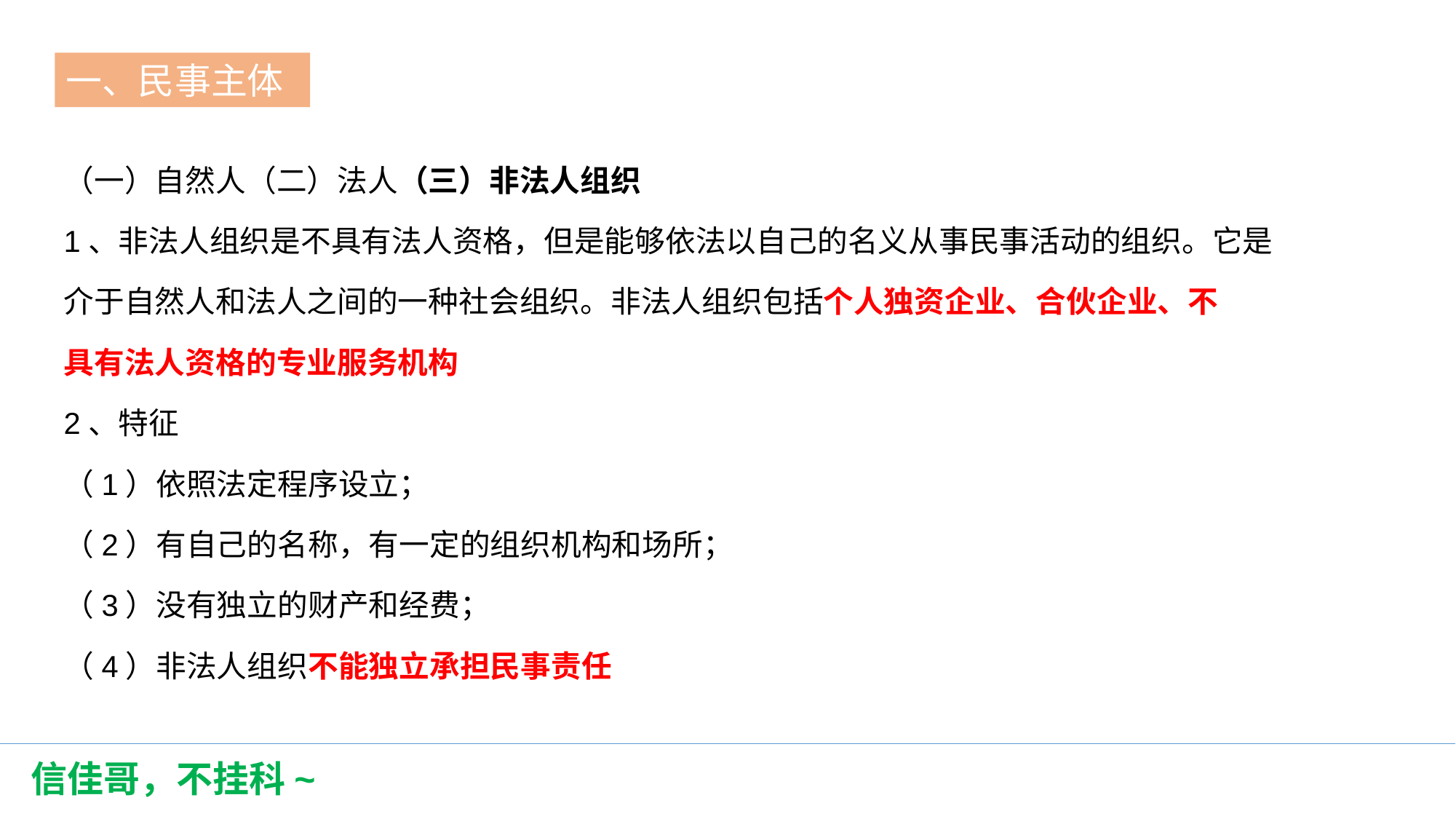

一、民事主体
第一节
（一）自然人（二）法人（三）非法人组织
1、非法人组织是不具有法人资格，但是能够依法以自己的名义从事民事活动的组织。它是
介于自然人和法人之间的一种社会组织。非法人组织包括个人独资企业、合伙企业、不
具有法人资格的专业服务机构
2、特征
（1）依照法定程序设立；
（2）有自己的名称，有一定的组织机构和场所；
（3）没有独立的财产和经费；
（4）非法人组织不能独立承担民事责任